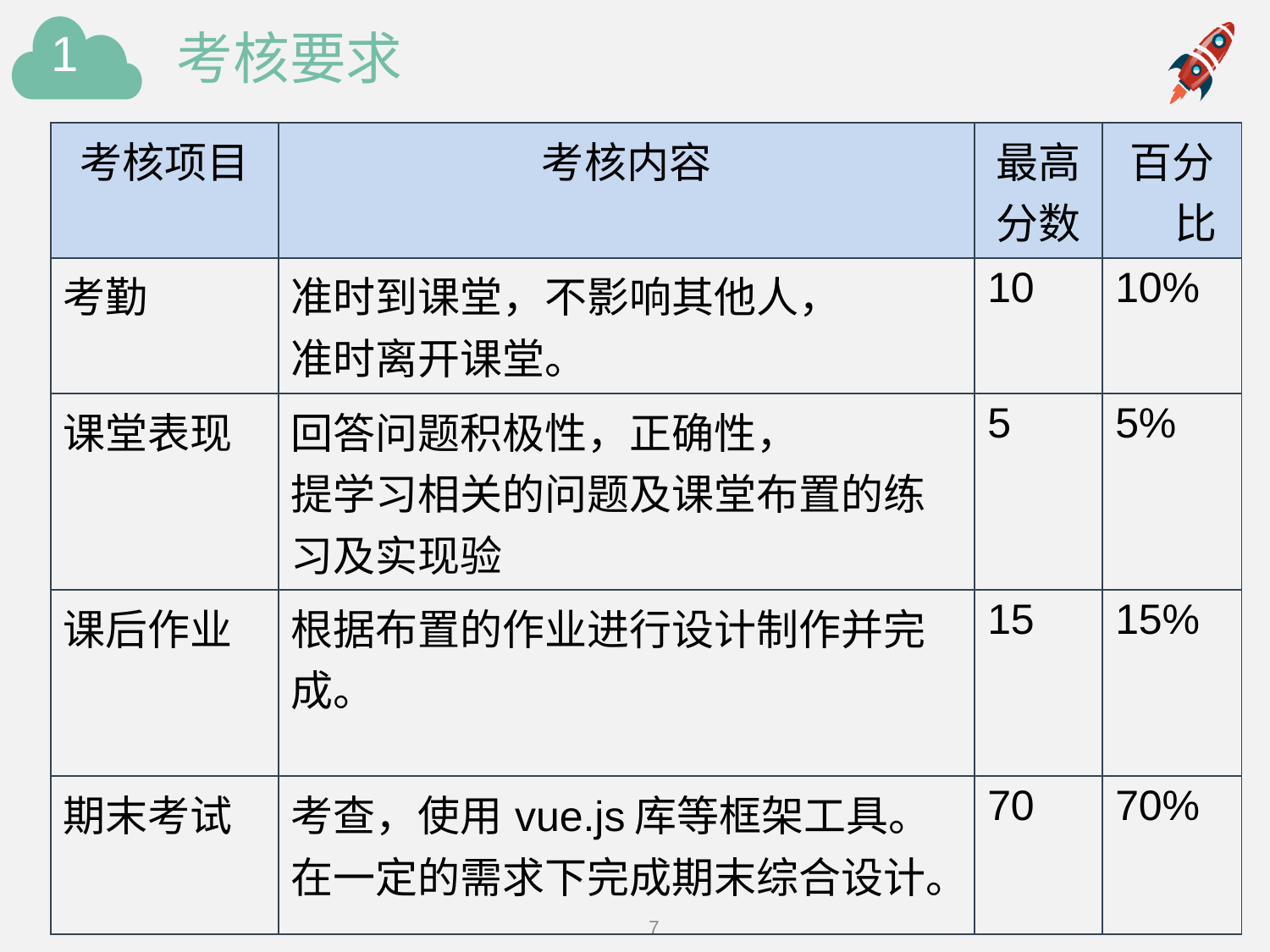

# 考核要求

| 考核项目 | 考核内容 | 最高 分数 | 百分比 |
| --- | --- | --- | --- |
| 考勤 | 准时到课堂，不影响其他人， 准时离开课堂。 | 10 | 10% |
| 课堂表现 | 回答问题积极性，正确性， 提学习相关的问题及课堂布置的练习及实现验 | 5 | 5% |
| 课后作业 | 根据布置的作业进行设计制作并完成。 | 15 | 15% |
| 期末考试 | 考查，使用vue.js库等框架工具。 在一定的需求下完成期末综合设计。 | 70 | 70% |
7